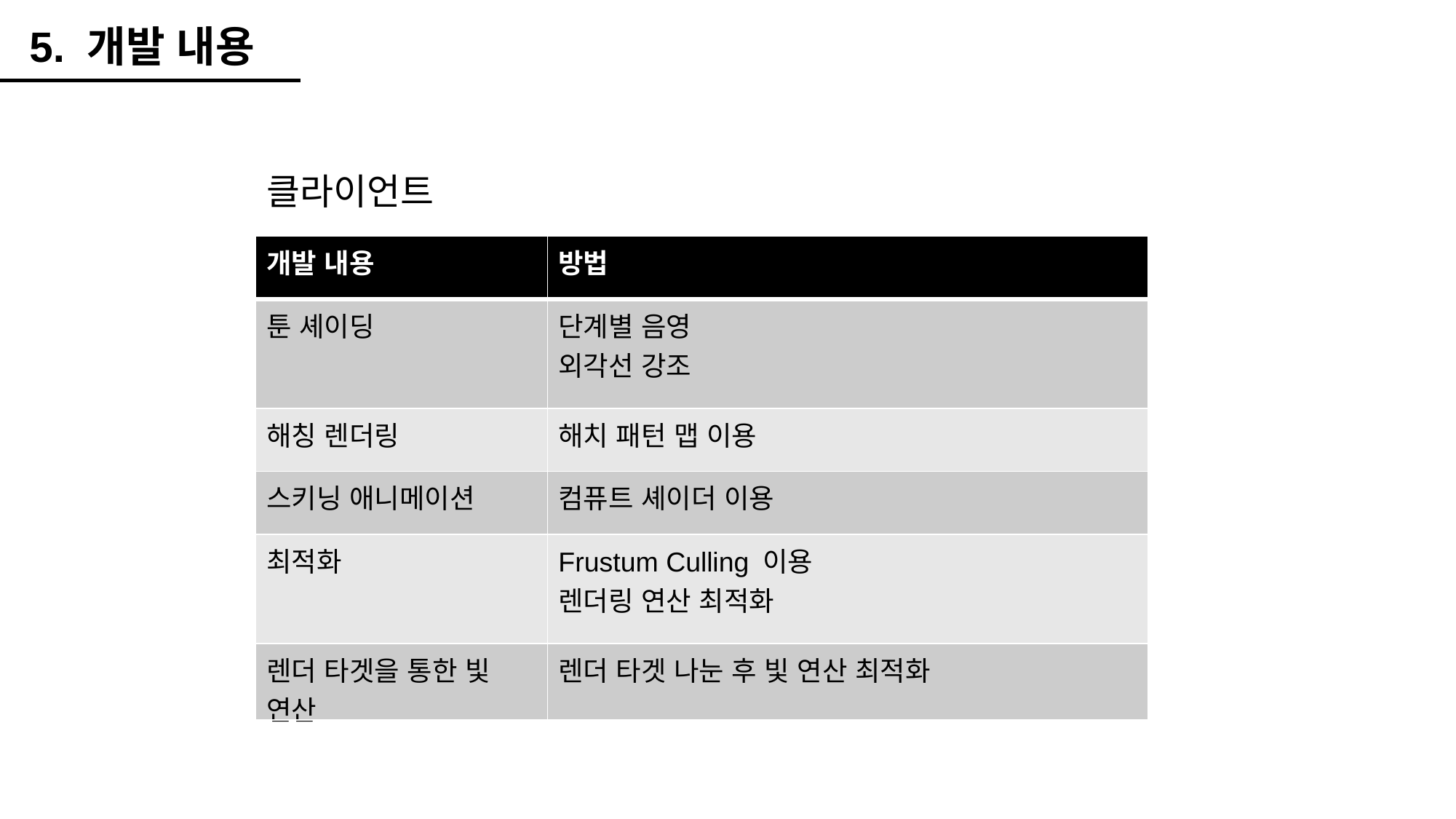

5. 개발 내용
클라이언트
| 개발 내용 | 방법 |
| --- | --- |
| 툰 셰이딩 | 단계별 음영 외각선 강조 |
| 해칭 렌더링 | 해치 패턴 맵 이용 |
| 스키닝 애니메이션 | 컴퓨트 셰이더 이용 |
| 최적화 | Frustum Culling 이용 렌더링 연산 최적화 |
| 렌더 타겟을 통한 빛 연산 | 렌더 타겟 나눈 후 빛 연산 최적화 |